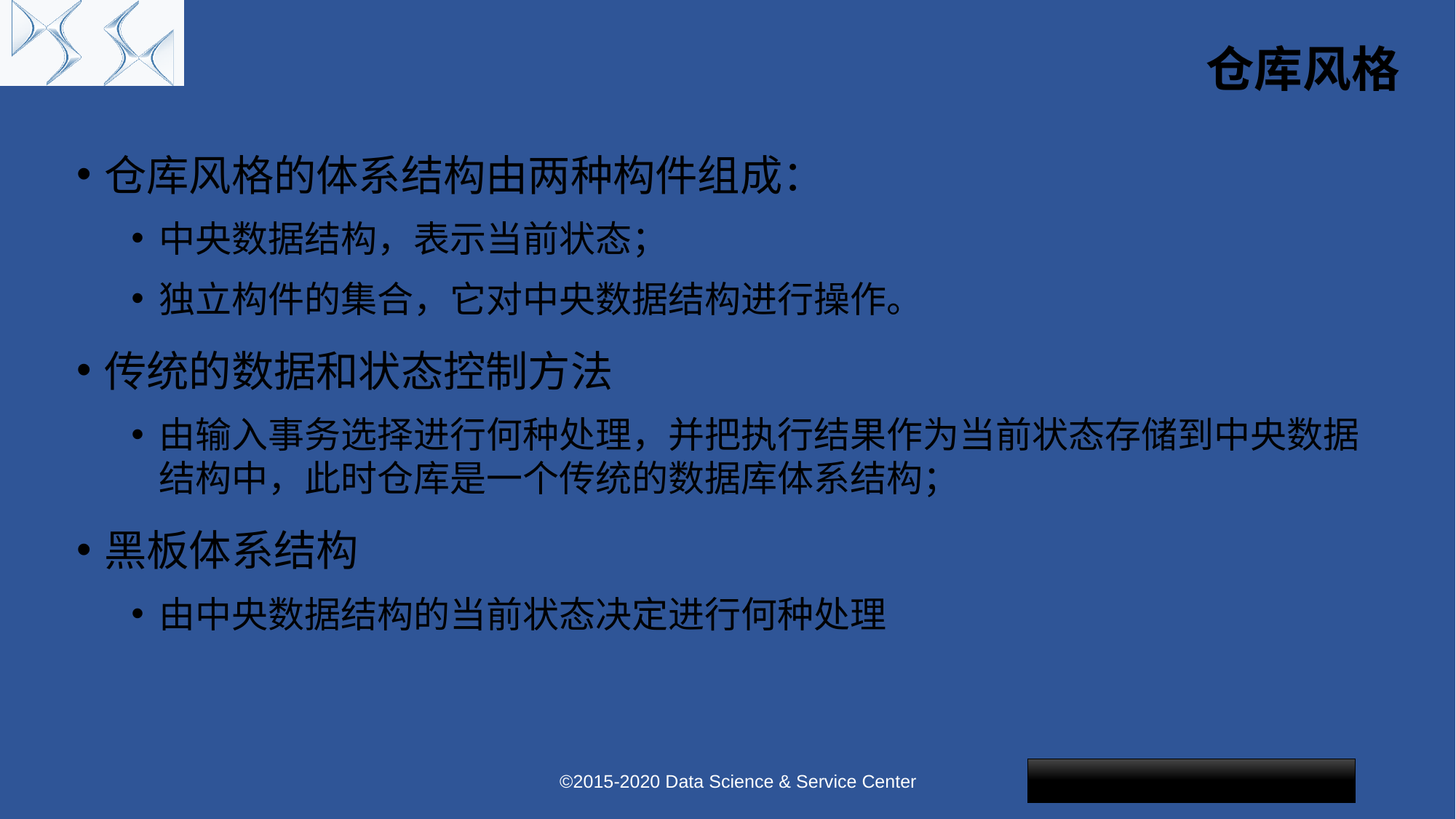

# 仓库风格
仓库风格的体系结构由两种构件组成：
中央数据结构，表示当前状态；
独立构件的集合，它对中央数据结构进行操作。
传统的数据和状态控制方法
由输入事务选择进行何种处理，并把执行结果作为当前状态存储到中央数据结构中，此时仓库是一个传统的数据库体系结构；
黑板体系结构
由中央数据结构的当前状态决定进行何种处理

©2015-2020 Data Science & Service Center
62